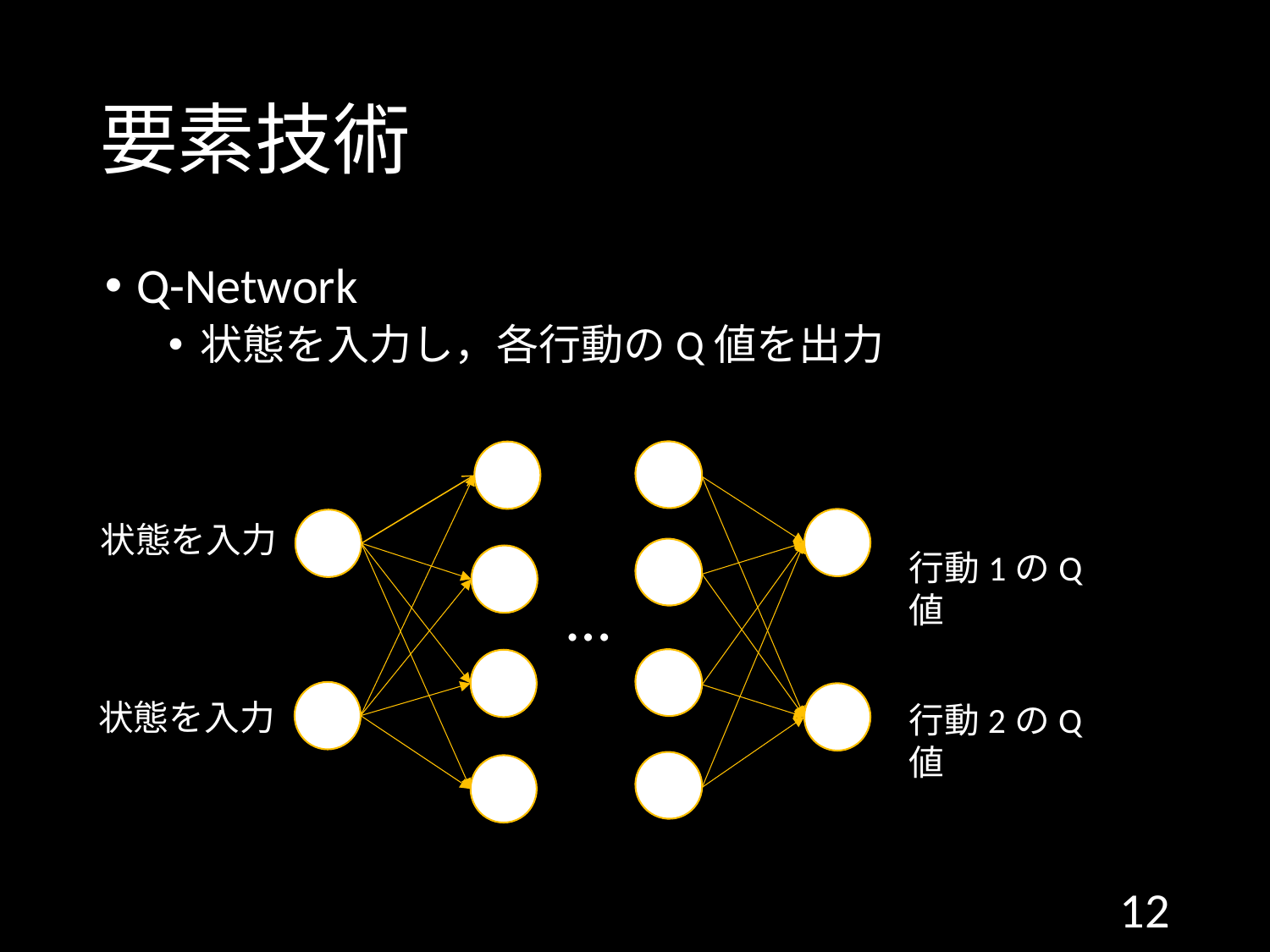

# 要素技術
Q-Network
状態を入力し，各行動のQ値を出力

状態を入力

行動1のQ値

…

状態を入力
行動2のQ値

12